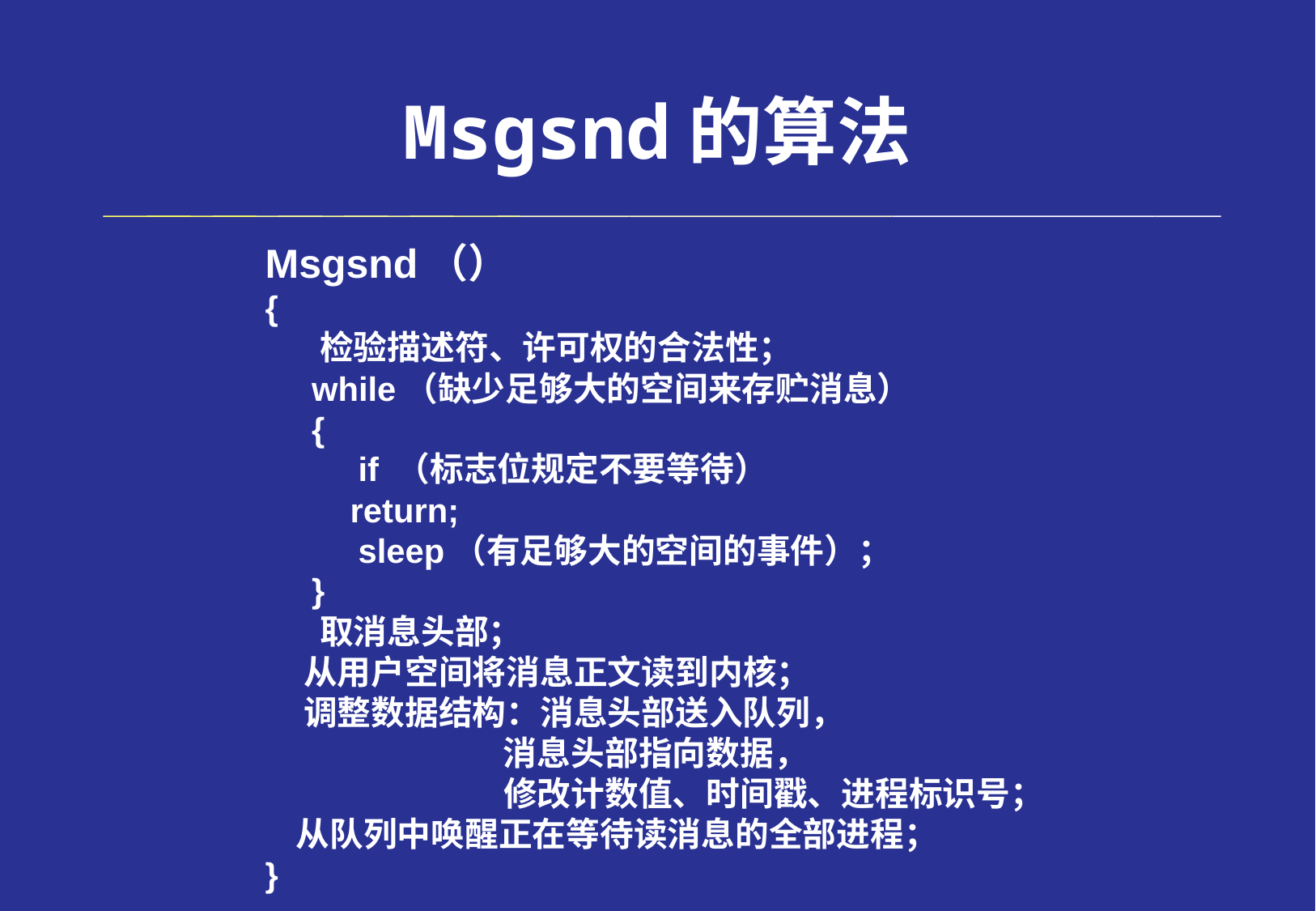

# Msgsnd的算法
Msgsnd（）
{
     检验描述符、许可权的合法性；
     while（缺少足够大的空间来存贮消息）
     {
          if （标志位规定不要等待）
          return;
          sleep（有足够大的空间的事件）；
     }
     取消息头部；
     从用户空间将消息正文读到内核；
     调整数据结构：消息头部送入队列，
                               消息头部指向数据，
                               修改计数值、时间戳、进程标识号；
    从队列中唤醒正在等待读消息的全部进程；
}